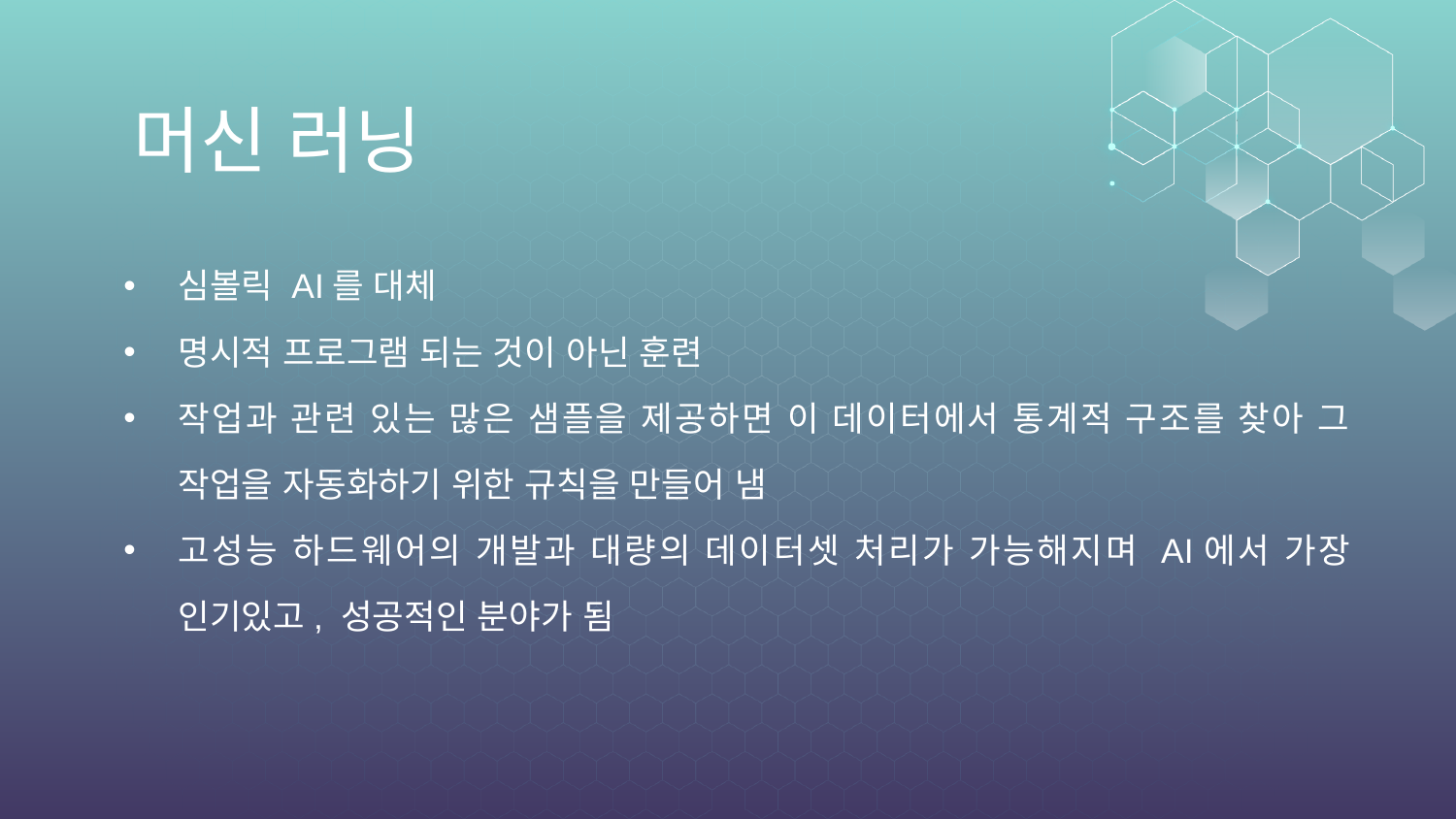

# 머신 러닝

심볼릭 AI를 대체
명시적 프로그램 되는 것이 아닌 훈련
작업과 관련 있는 많은 샘플을 제공하면 이 데이터에서 통계적 구조를 찾아 그 작업을 자동화하기 위한 규칙을 만들어 냄
고성능 하드웨어의 개발과 대량의 데이터셋 처리가 가능해지며 AI에서 가장 인기있고, 성공적인 분야가 됨